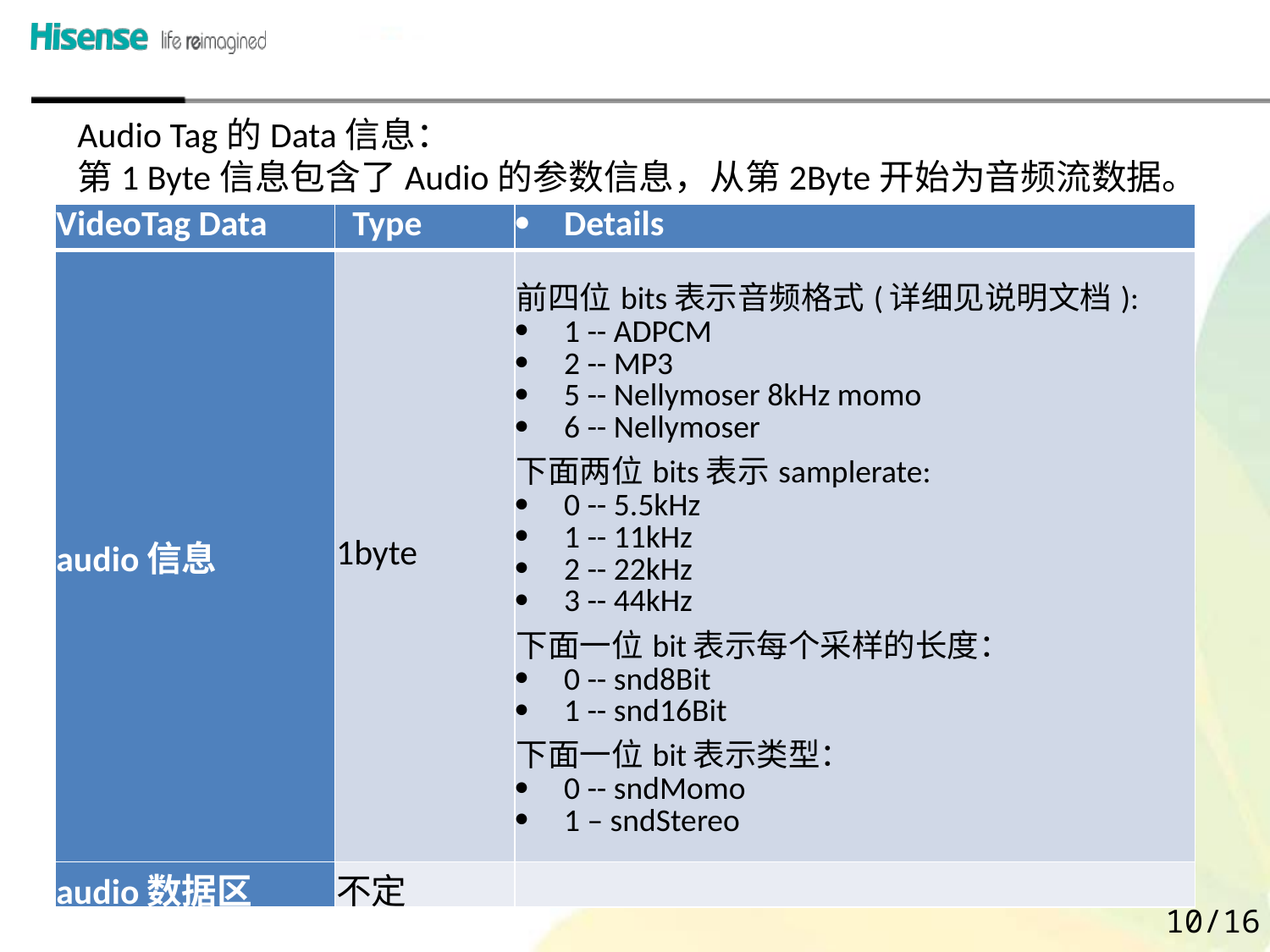

Audio Tag的Data信息：
第1 Byte信息包含了Audio的参数信息，从第2Byte开始为音频流数据。
| VideoTag Data | Type | Details |
| --- | --- | --- |
| audio信息 | 1byte | 前四位bits表示音频格式(详细见说明文档): 1 -- ADPCM 2 -- MP3 5 -- Nellymoser 8kHz momo 6 -- Nellymoser 下面两位bits表示samplerate: 0 -- 5.5kHz 1 -- 11kHz 2 -- 22kHz 3 -- 44kHz 下面一位bit表示每个采样的长度： 0 -- snd8Bit 1 -- snd16Bit 下面一位bit表示类型： 0 -- sndMomo 1 – sndStereo |
| audio数据区 | 不定 |  |
10/16